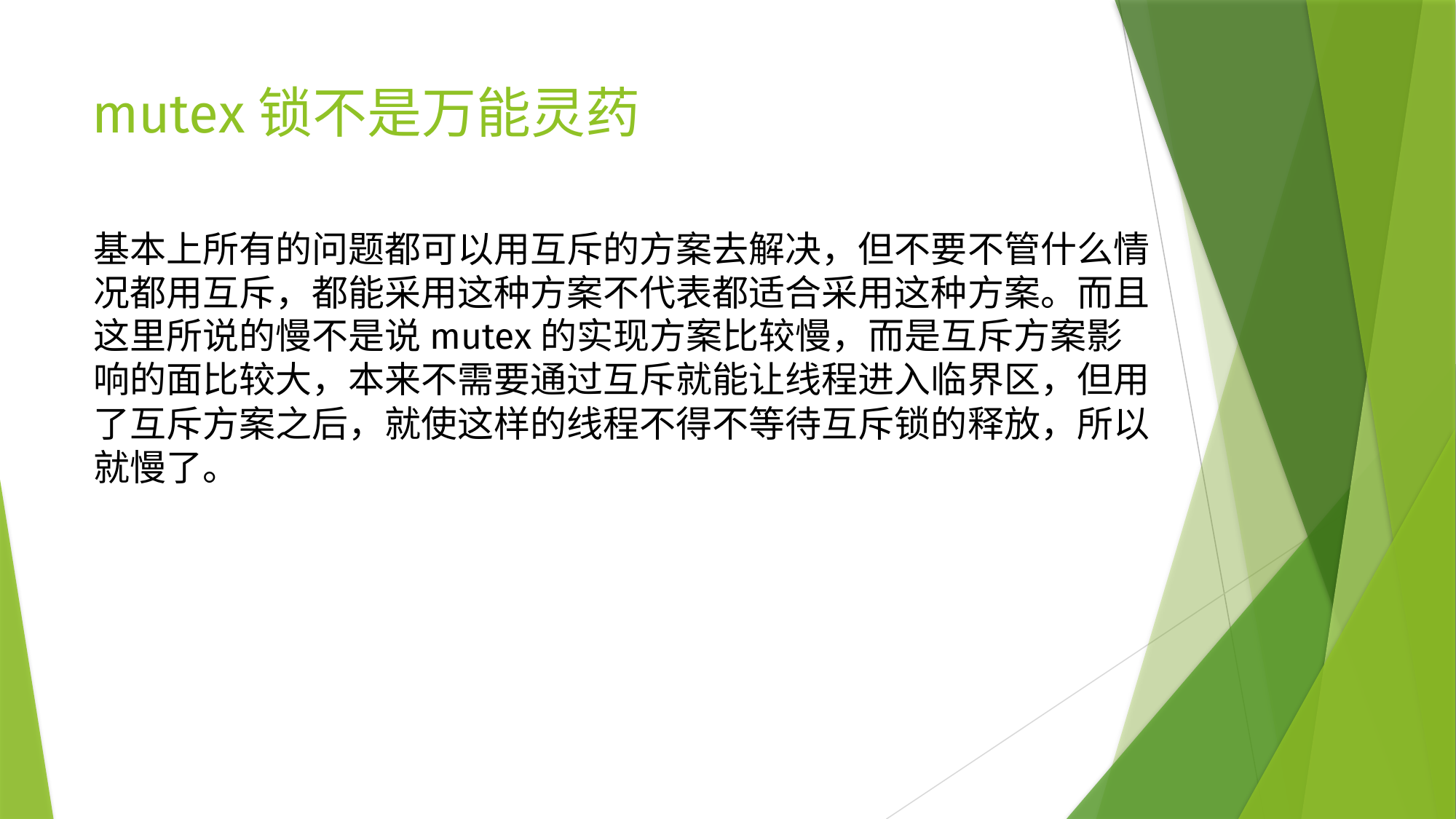

# mutex锁不是万能灵药
基本上所有的问题都可以用互斥的方案去解决，但不要不管什么情况都用互斥，都能采用这种方案不代表都适合采用这种方案。而且这里所说的慢不是说mutex的实现方案比较慢，而是互斥方案影响的面比较大，本来不需要通过互斥就能让线程进入临界区，但用了互斥方案之后，就使这样的线程不得不等待互斥锁的释放，所以就慢了。